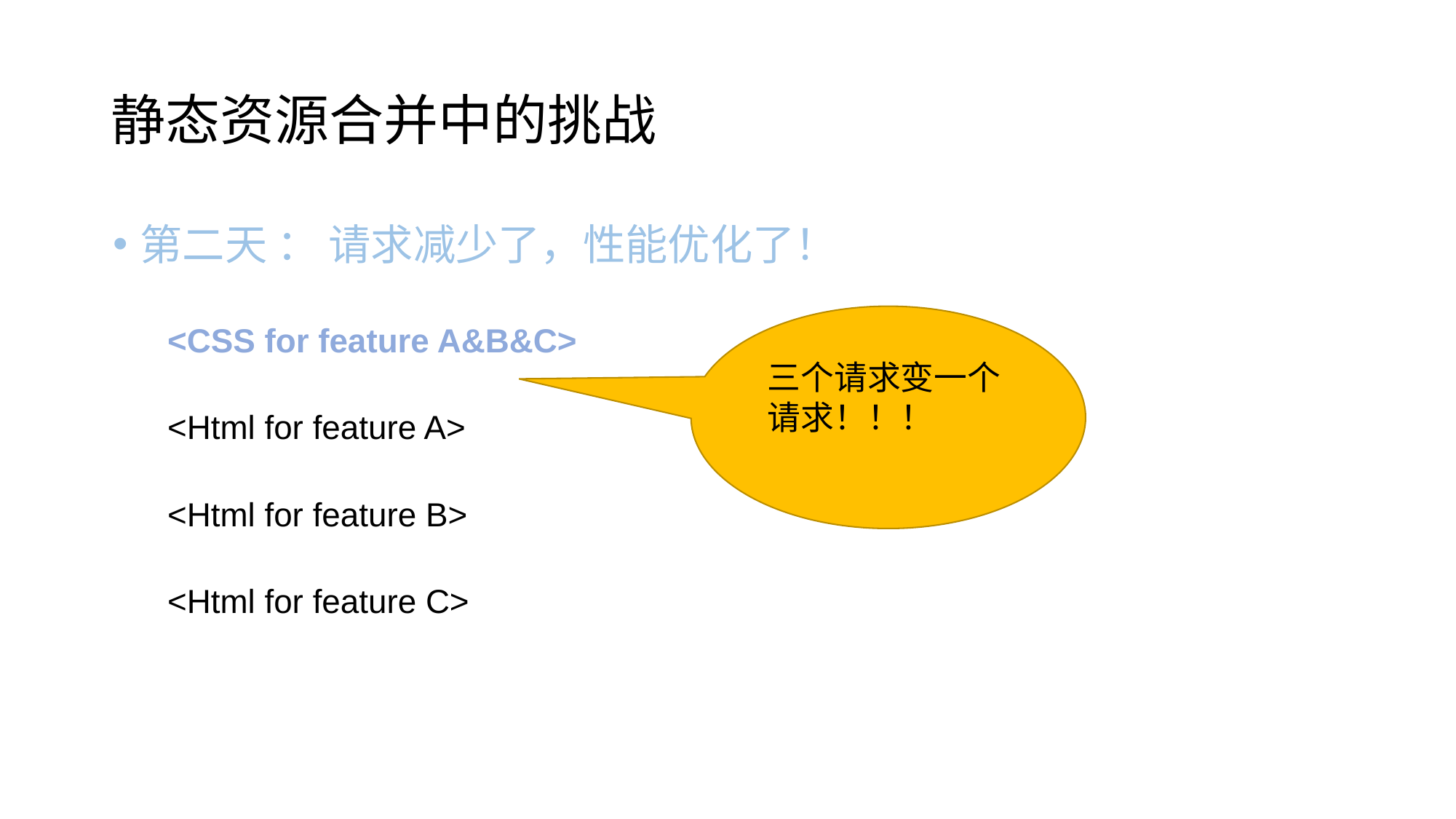

# 静态资源合并中的挑战
第二天 ： 请求减少了，性能优化了！

<CSS for feature A&B&C>

<Html for feature A>

<Html for feature B>

<Html for feature C>

三个请求变一个请求！！！